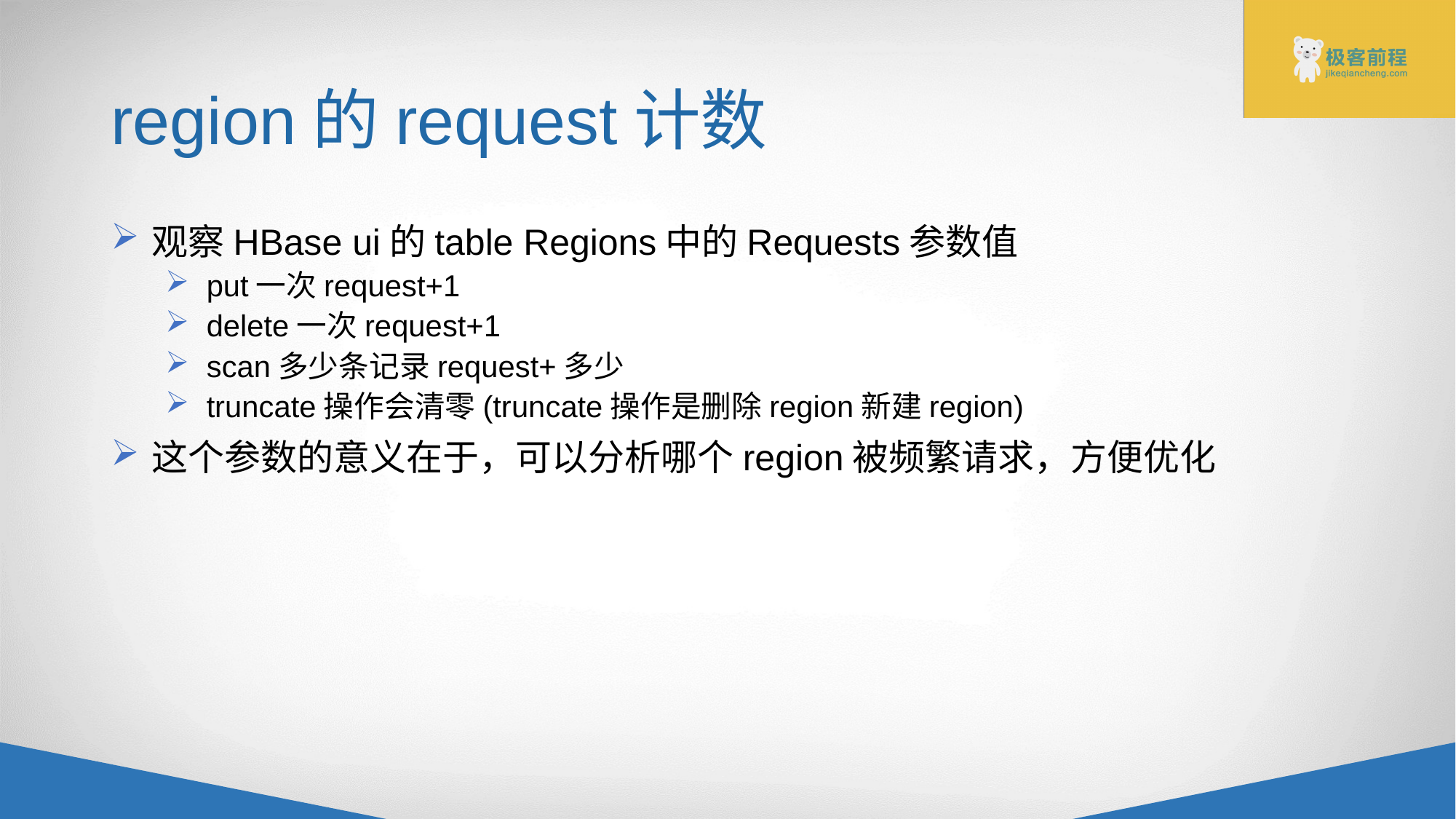

# region的request计数
观察HBase ui的table Regions中的Requests参数值
put一次request+1
delete一次request+1
scan多少条记录request+多少
truncate操作会清零(truncate操作是删除region新建region)
这个参数的意义在于，可以分析哪个region被频繁请求，方便优化